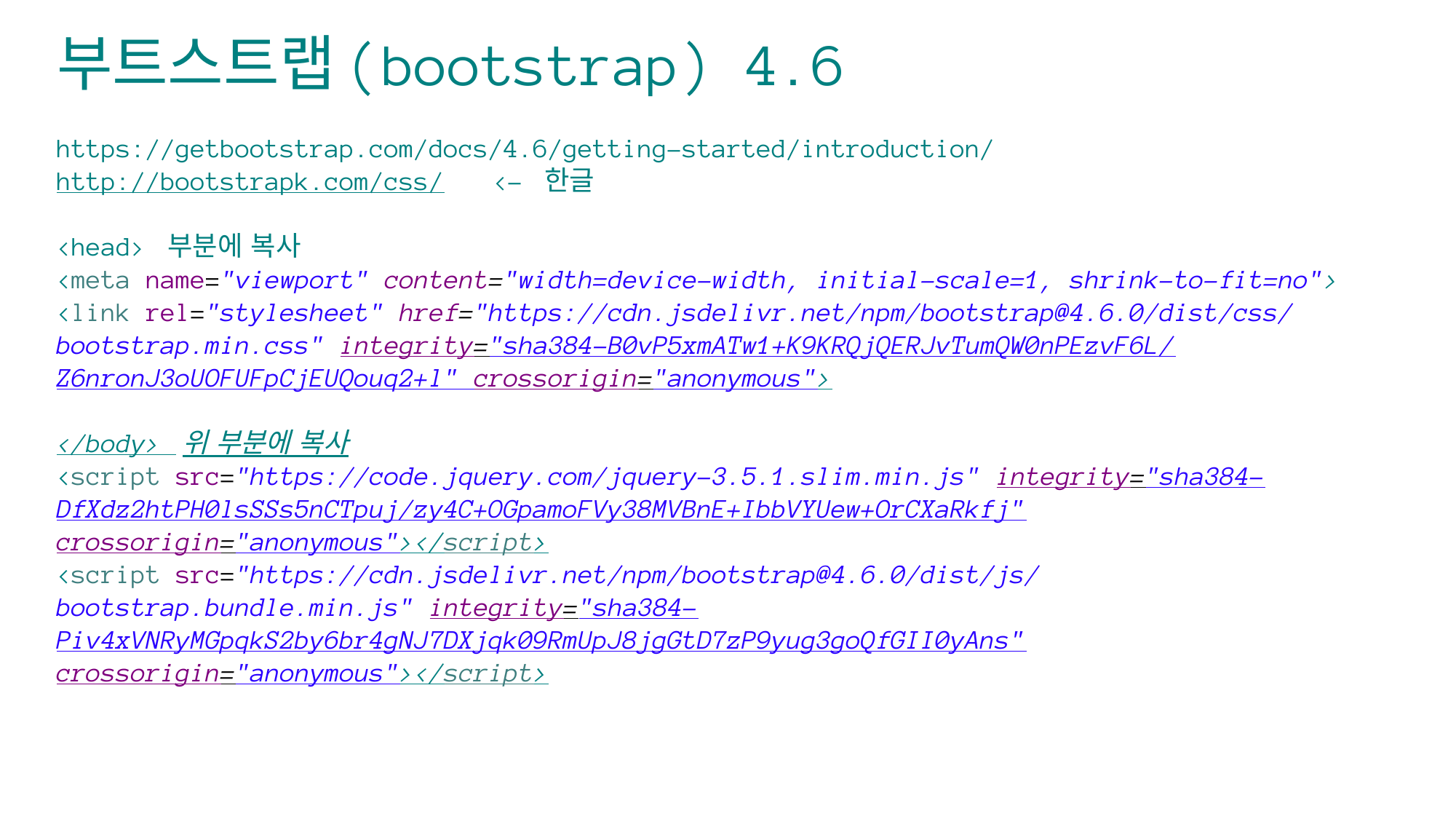

부트스트랩(bootstrap) 4.6

https://getbootstrap.com/docs/4.6/getting-started/introduction/
http://bootstrapk.com/css/	<- 한글

<head> 부분에 복사
<meta name="viewport" content="width=device-width, initial-scale=1, shrink-to-fit=no">
<link rel="stylesheet" href="https://cdn.jsdelivr.net/npm/bootstrap@4.6.0/dist/css/bootstrap.min.css" integrity="sha384-B0vP5xmATw1+K9KRQjQERJvTumQW0nPEzvF6L/Z6nronJ3oUOFUFpCjEUQouq2+l" crossorigin="anonymous">

</body> 위 부분에 복사
<script src="https://code.jquery.com/jquery-3.5.1.slim.min.js" integrity="sha384-DfXdz2htPH0lsSSs5nCTpuj/zy4C+OGpamoFVy38MVBnE+IbbVYUew+OrCXaRkfj" crossorigin="anonymous"></script>
<script src="https://cdn.jsdelivr.net/npm/bootstrap@4.6.0/dist/js/bootstrap.bundle.min.js" integrity="sha384-Piv4xVNRyMGpqkS2by6br4gNJ7DXjqk09RmUpJ8jgGtD7zP9yug3goQfGII0yAns" crossorigin="anonymous"></script>